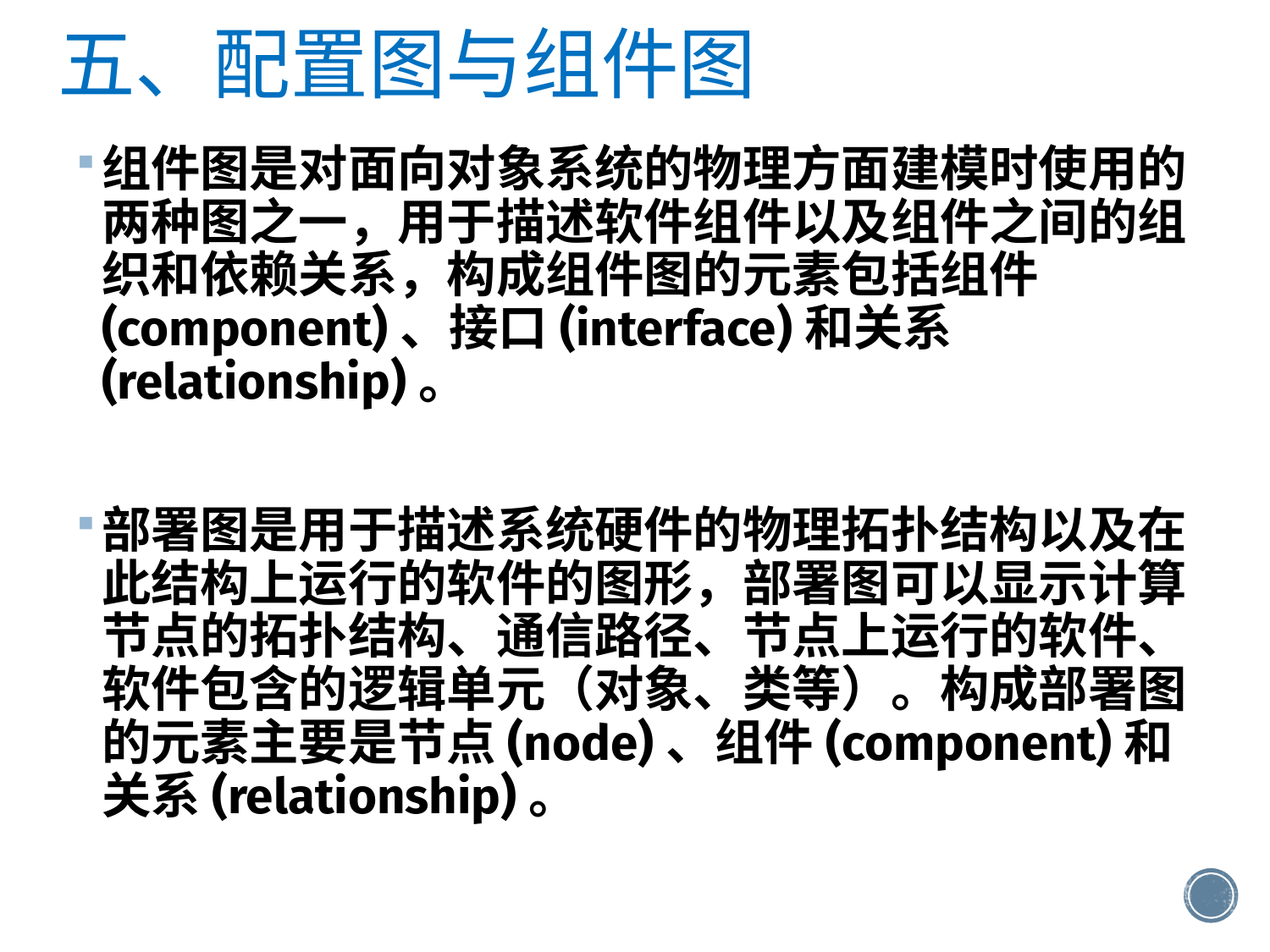

五、配置图与组件图
组件图是对面向对象系统的物理方面建模时使用的两种图之一，用于描述软件组件以及组件之间的组织和依赖关系，构成组件图的元素包括组件(component)、接口(interface)和关系(relationship)。

部署图是用于描述系统硬件的物理拓扑结构以及在此结构上运行的软件的图形，部署图可以显示计算节点的拓扑结构、通信路径、节点上运行的软件、软件包含的逻辑单元（对象、类等）。构成部署图的元素主要是节点(node)、组件(component)和关系(relationship)。